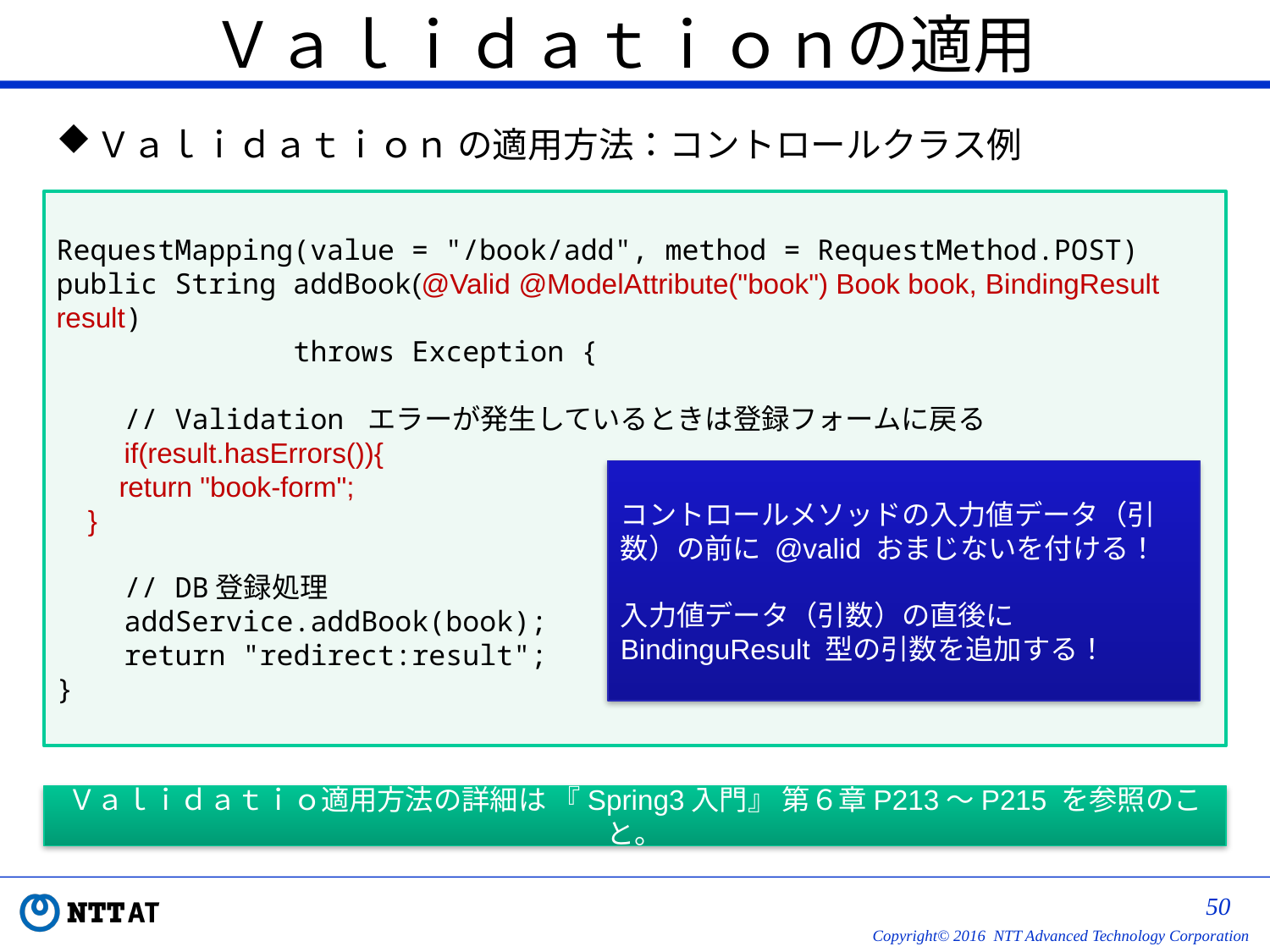

# Ｖａｌｉｄａｔｉｏｎの適用
Ｖａｌｉｄａｔｉｏｎ の適用方法：コントロールクラス例
RequestMapping(value = "/book/add", method = RequestMethod.POST)
public String addBook(@Valid @ModelAttribute("book") Book book, BindingResult result)
              throws Exception {

    // Validation エラーが発生しているときは登録フォームに戻る
    if(result.hasErrors()){
        return "book-form";
    }

    // DB登録処理
    addService.addBook(book);
    return "redirect:result";
}
コントロールメソッドの入力値データ（引数）の前に @valid おまじないを付ける！

入力値データ（引数）の直後に BindinguResult 型の引数を追加する！
Ｖａｌｉｄａｔｉｏ適用方法の詳細は 『Spring3入門』 第６章P213～P215 を参照のこと。
50